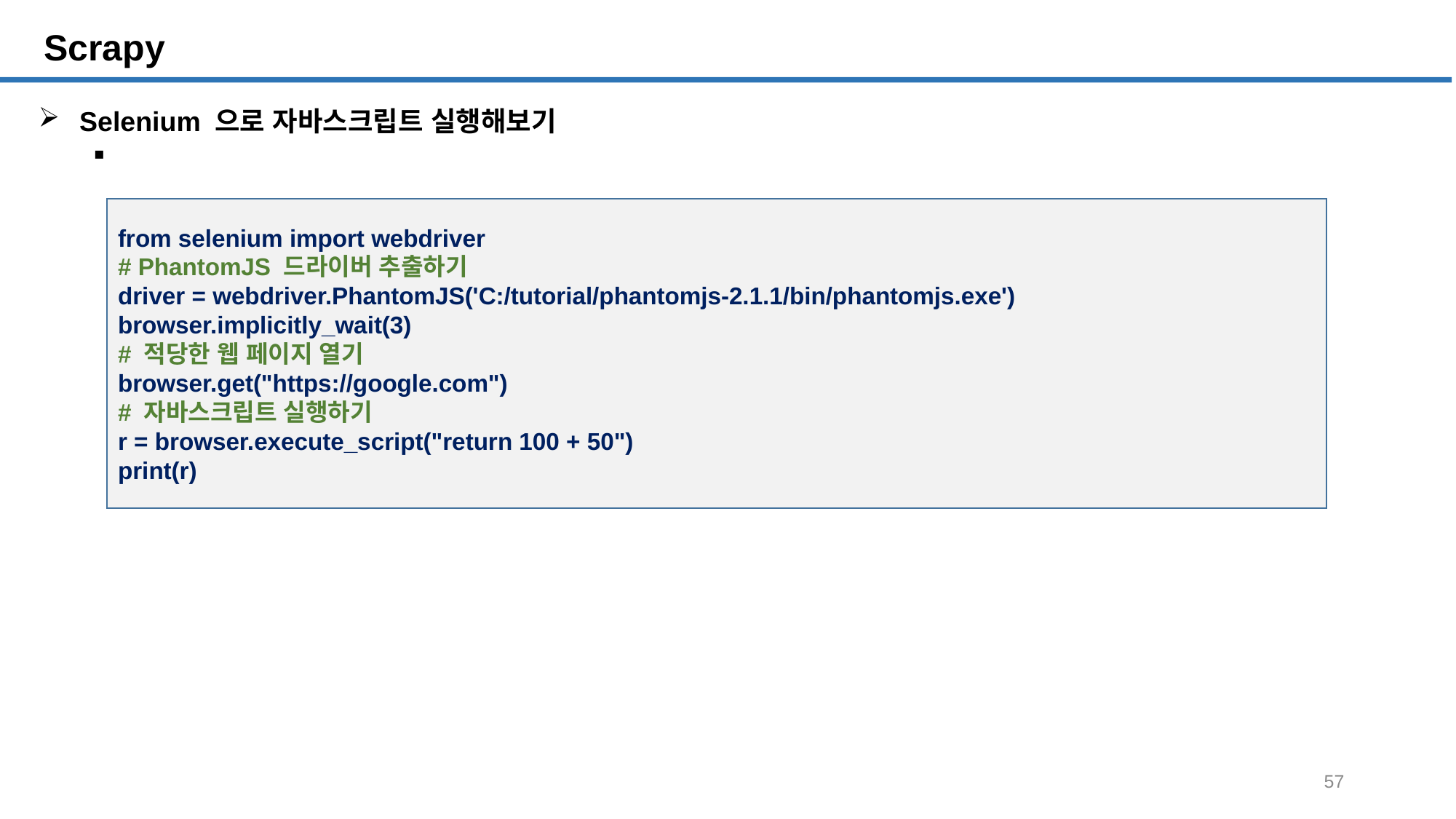

SQL 튜닝 개요
# Scrapy

Selenium 으로 자바스크립트 실행해보기

from selenium import webdriver
# PhantomJS 드라이버 추출하기
driver = webdriver.PhantomJS('C:/tutorial/phantomjs-2.1.1/bin/phantomjs.exe')
browser.implicitly_wait(3)
# 적당한 웹 페이지 열기
browser.get("https://google.com")
# 자바스크립트 실행하기
r = browser.execute_script("return 100 + 50")
print(r)
57